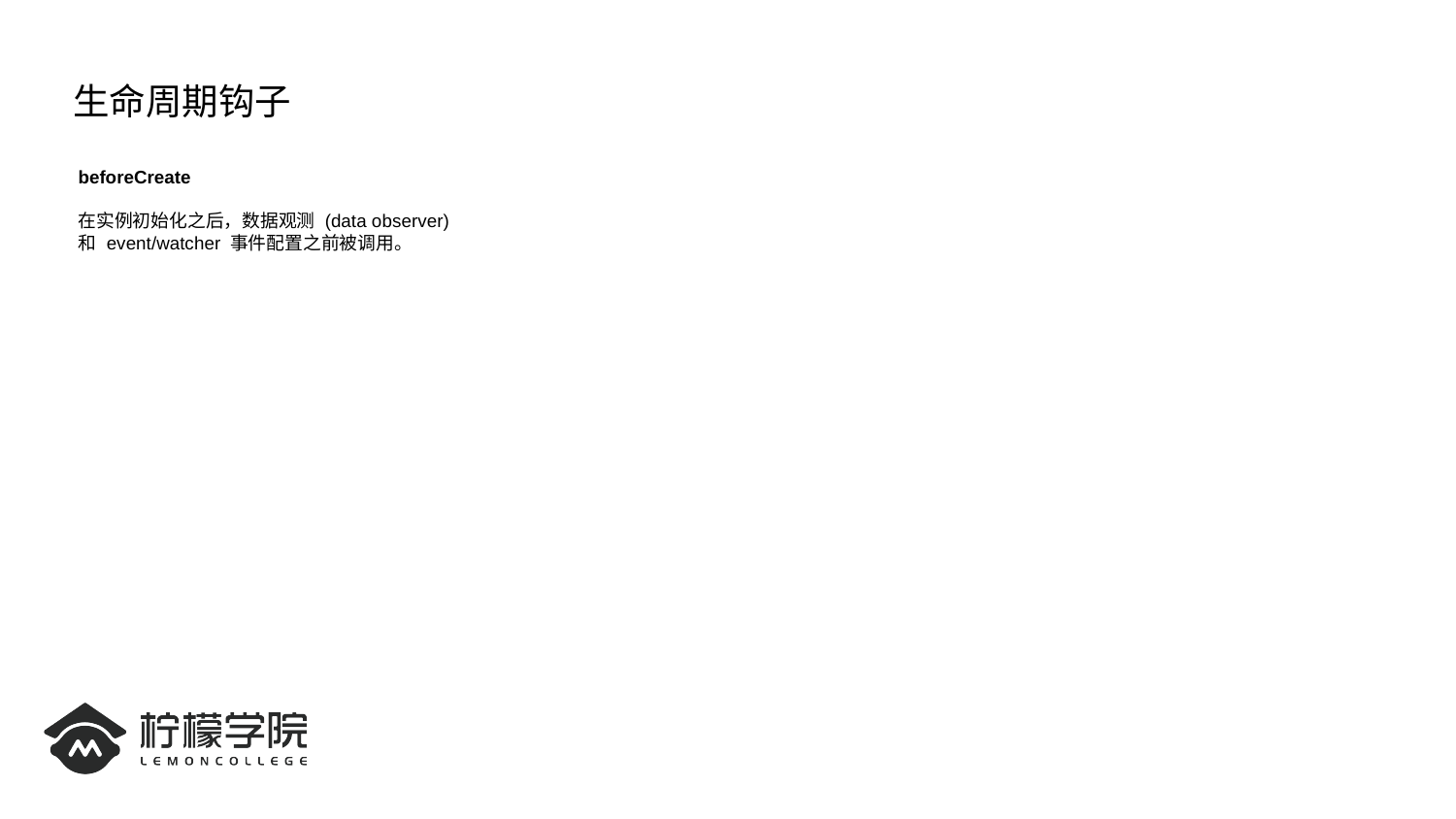

# 生命周期钩子
beforeCreate

在实例初始化之后，数据观测 (data observer) 和 event/watcher 事件配置之前被调用。